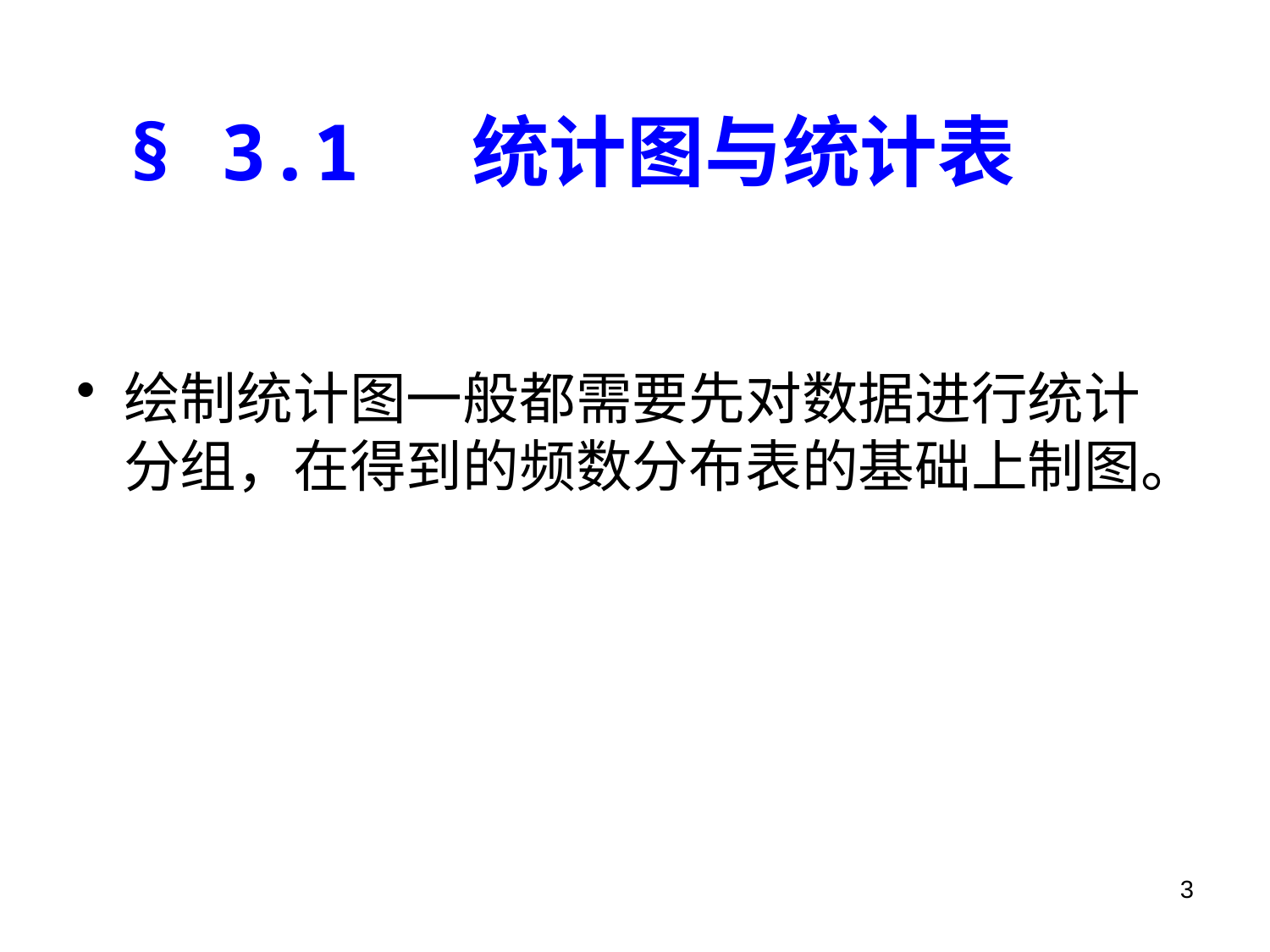

# § 3.1  统计图与统计表
绘制统计图一般都需要先对数据进行统计分组，在得到的频数分布表的基础上制图。
3